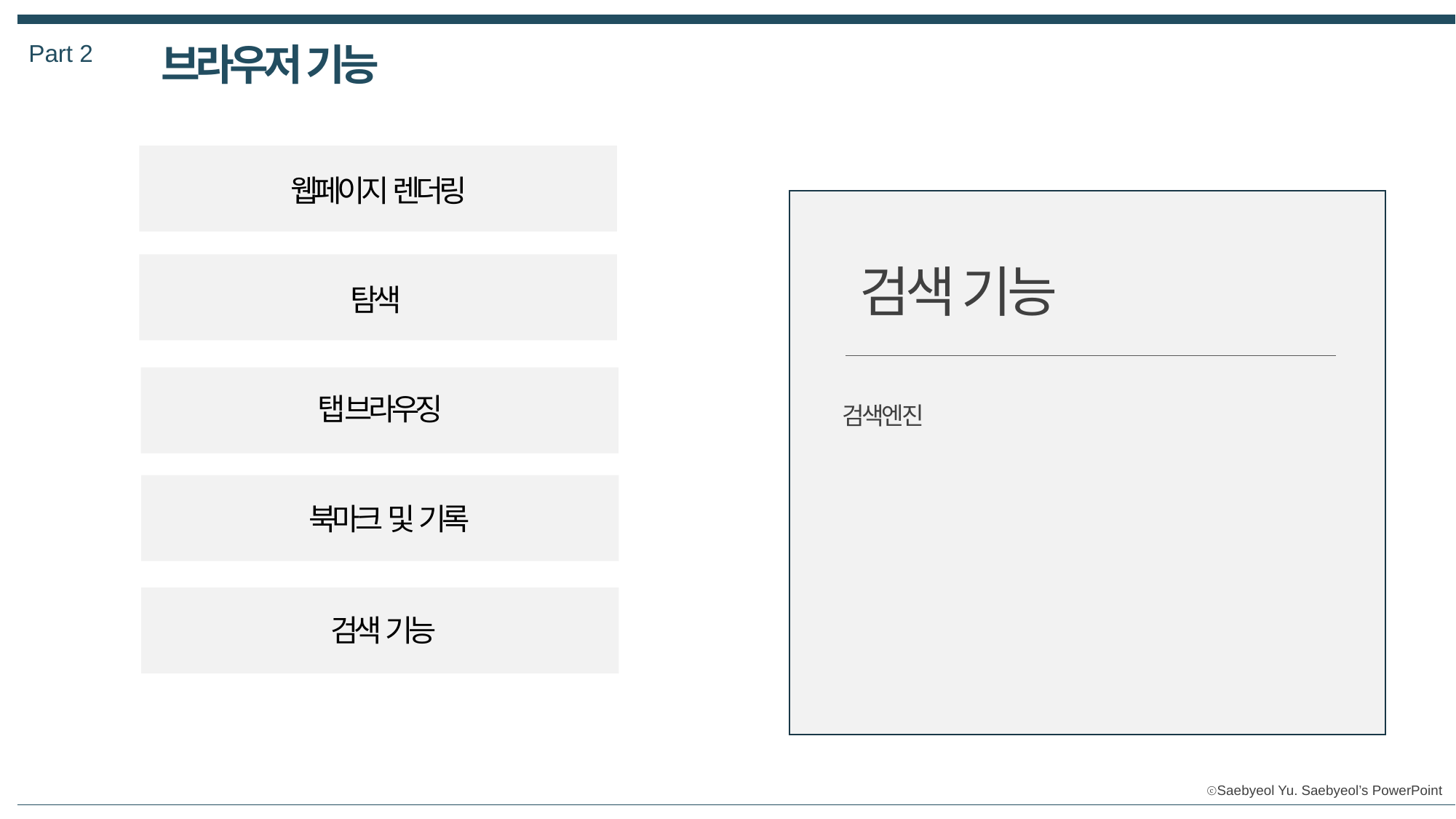

Part 2
브라우저 기능

웹페이지  렌더링

검색 기능

탐색

탭 브라우징
검색엔진

북마크  및  기록

검색  기능